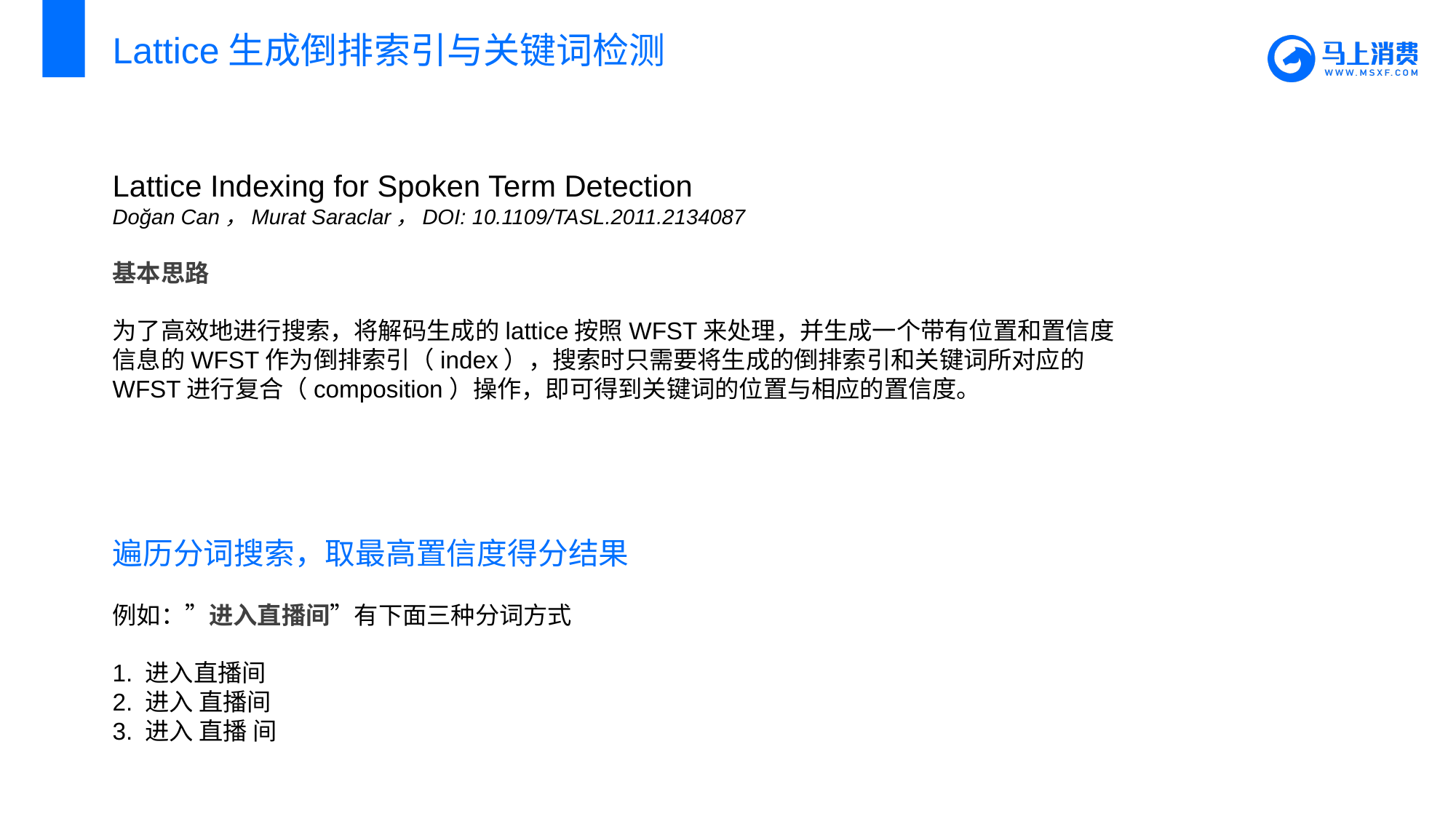

Lattice生成倒排索引与关键词检测
Lattice Indexing for Spoken Term Detection
Doğan Can，Murat Saraclar，DOI: 10.1109/TASL.2011.2134087

基本思路

为了高效地进行搜索，将解码生成的lattice按照WFST来处理，并生成一个带有位置和置信度信息的WFST作为倒排索引（index），搜索时只需要将生成的倒排索引和关键词所对应的WFST进行复合（composition）操作，即可得到关键词的位置与相应的置信度。
遍历分词搜索，取最高置信度得分结果

例如：”进入直播间”有下面三种分词方式

1. 进入直播间
2. 进入 直播间
3. 进入 直播 间